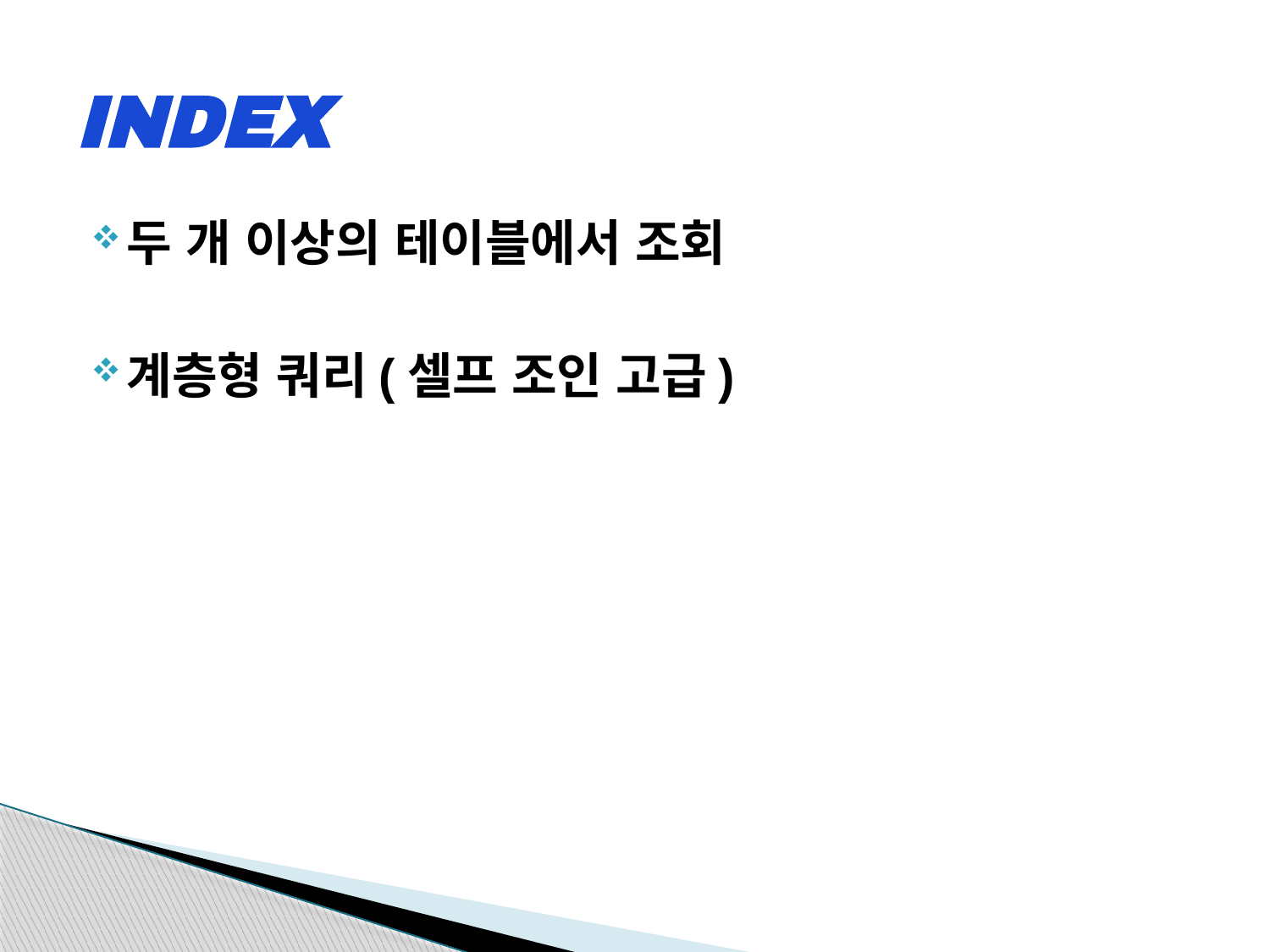

# INDEX
두 개 이상의 테이블에서 조회

계층형 쿼리(셀프 조인 고급)